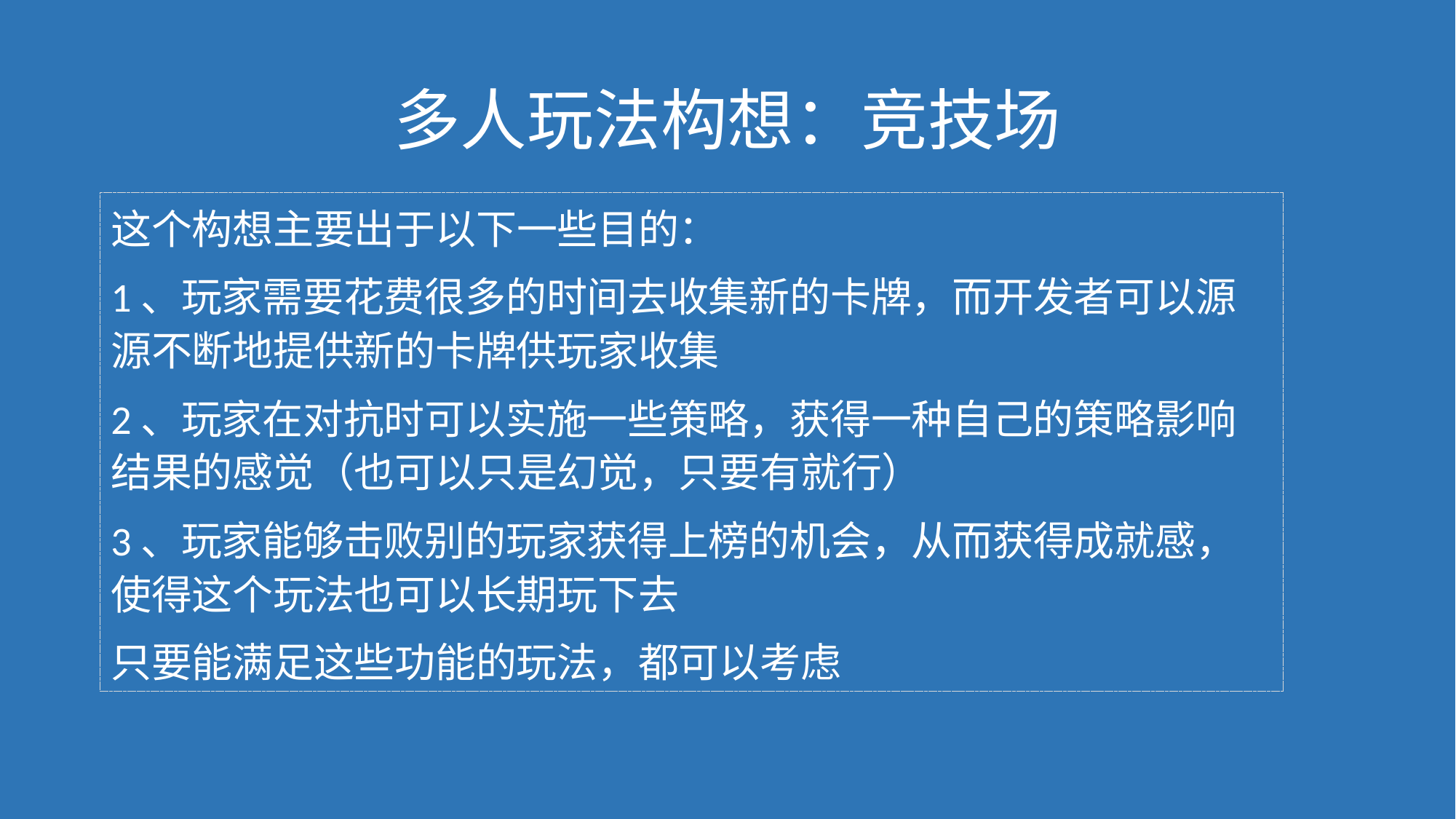

多人玩法构想：竞技场
这个构想主要出于以下一些目的：
1、玩家需要花费很多的时间去收集新的卡牌，而开发者可以源源不断地提供新的卡牌供玩家收集
2、玩家在对抗时可以实施一些策略，获得一种自己的策略影响结果的感觉（也可以只是幻觉，只要有就行）
3、玩家能够击败别的玩家获得上榜的机会，从而获得成就感，使得这个玩法也可以长期玩下去
只要能满足这些功能的玩法，都可以考虑